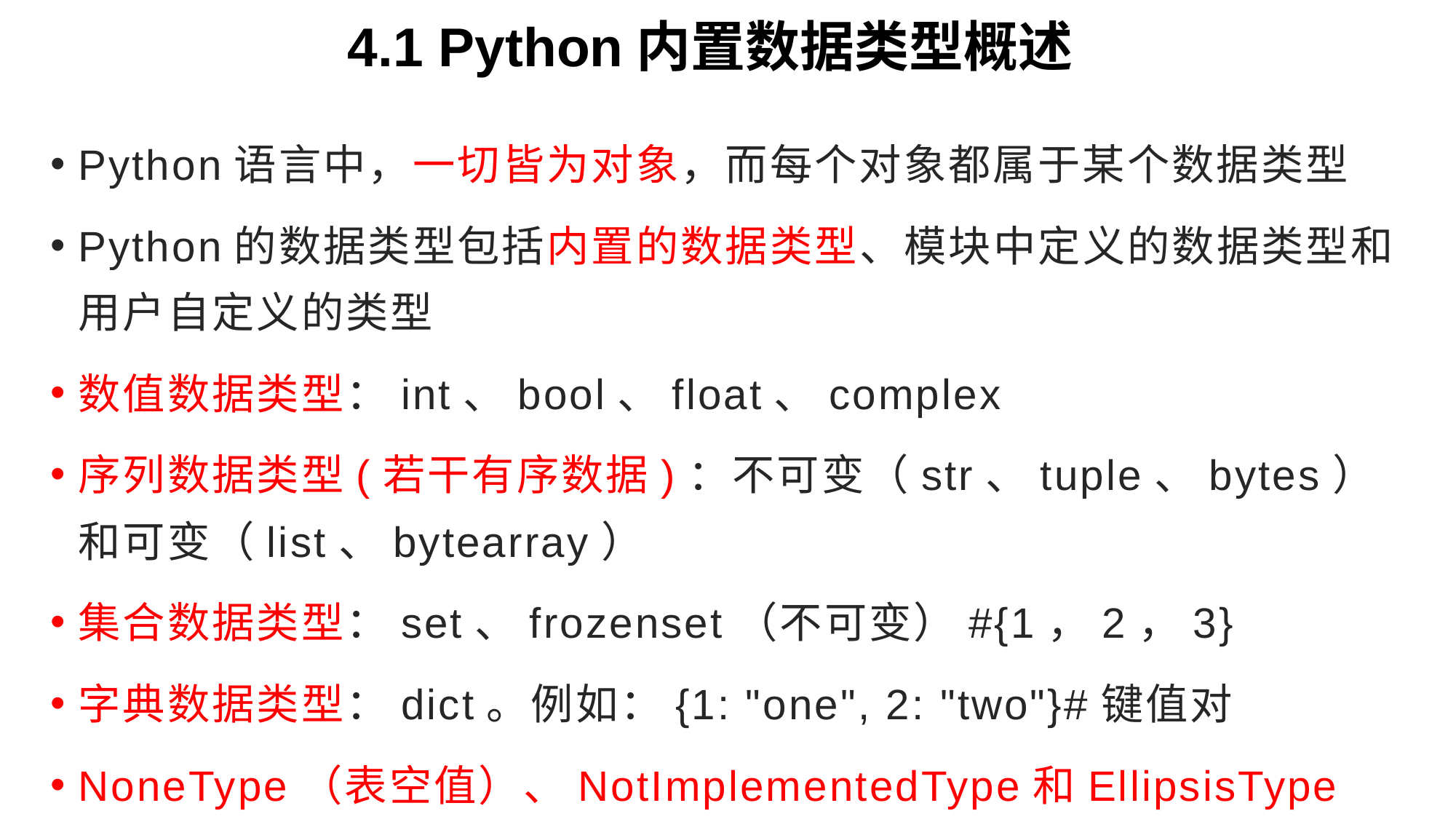

# 4.1 Python内置数据类型概述
Python语言中，一切皆为对象，而每个对象都属于某个数据类型
Python的数据类型包括内置的数据类型、模块中定义的数据类型和用户自定义的类型
数值数据类型：int、bool、float、complex
序列数据类型(若干有序数据)：不可变（str、tuple、bytes）和可变（list、bytearray）
集合数据类型：set、frozenset（不可变）#{1，2，3}
字典数据类型：dict。例如：{1: "one", 2: "two"}#键值对
NoneType（表空值）、NotImplementedType和EllipsisType